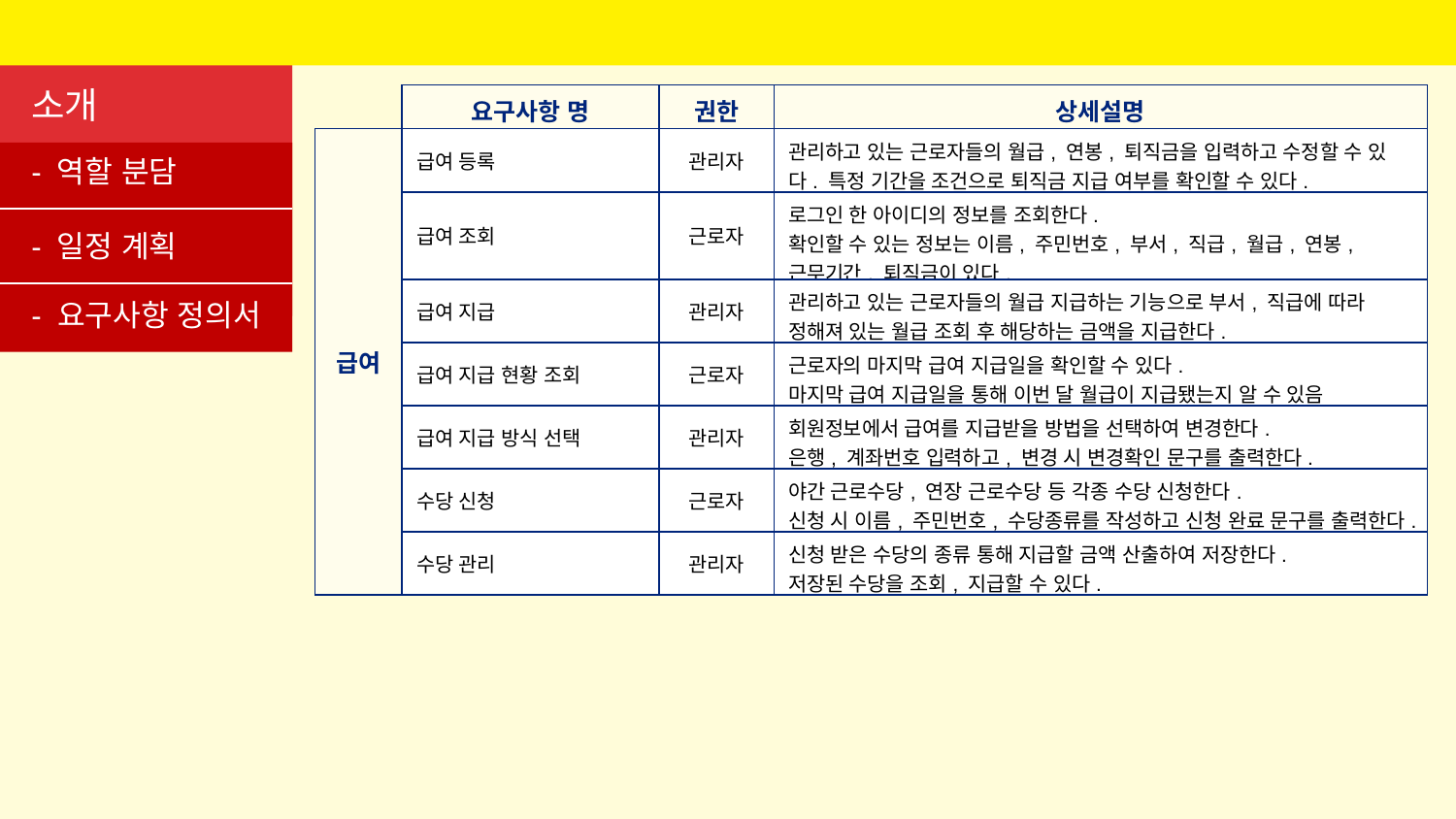

소개

- 역할 분담
- 일정 계획
- 요구사항 정의서
|  | 요구사항 명 | 권한 | 상세설명 |
| --- | --- | --- | --- |
| 급여 | 급여 등록 | 관리자 | 관리하고 있는 근로자들의 월급, 연봉, 퇴직금을 입력하고 수정할 수 있다. 특정 기간을 조건으로 퇴직금 지급 여부를 확인할 수 있다. |
|  | 급여 조회 | 근로자 | 로그인 한 아이디의 정보를 조회한다. 확인할 수 있는 정보는 이름, 주민번호, 부서, 직급, 월급, 연봉, 근무기간, 퇴직금이 있다. |
|  | 급여 지급 | 관리자 | 관리하고 있는 근로자들의 월급 지급하는 기능으로 부서, 직급에 따라 정해져 있는 월급 조회 후 해당하는 금액을 지급한다. |
|  | 급여 지급 현황 조회 | 근로자 | 근로자의 마지막 급여 지급일을 확인할 수 있다. 마지막 급여 지급일을 통해 이번 달 월급이 지급됐는지 알 수 있음 |
|  | 급여 지급 방식 선택 | 관리자 | 회원정보에서 급여를 지급받을 방법을 선택하여 변경한다. 은행, 계좌번호 입력하고, 변경 시 변경확인 문구를 출력한다. |
|  | 수당 신청 | 근로자 | 야간 근로수당, 연장 근로수당 등 각종 수당 신청한다. 신청 시 이름, 주민번호, 수당종류를 작성하고 신청 완료 문구를 출력한다. |
|  | 수당 관리 | 관리자 | 신청 받은 수당의 종류 통해 지급할 금액 산출하여 저장한다. 저장된 수당을 조회, 지급할 수 있다. |